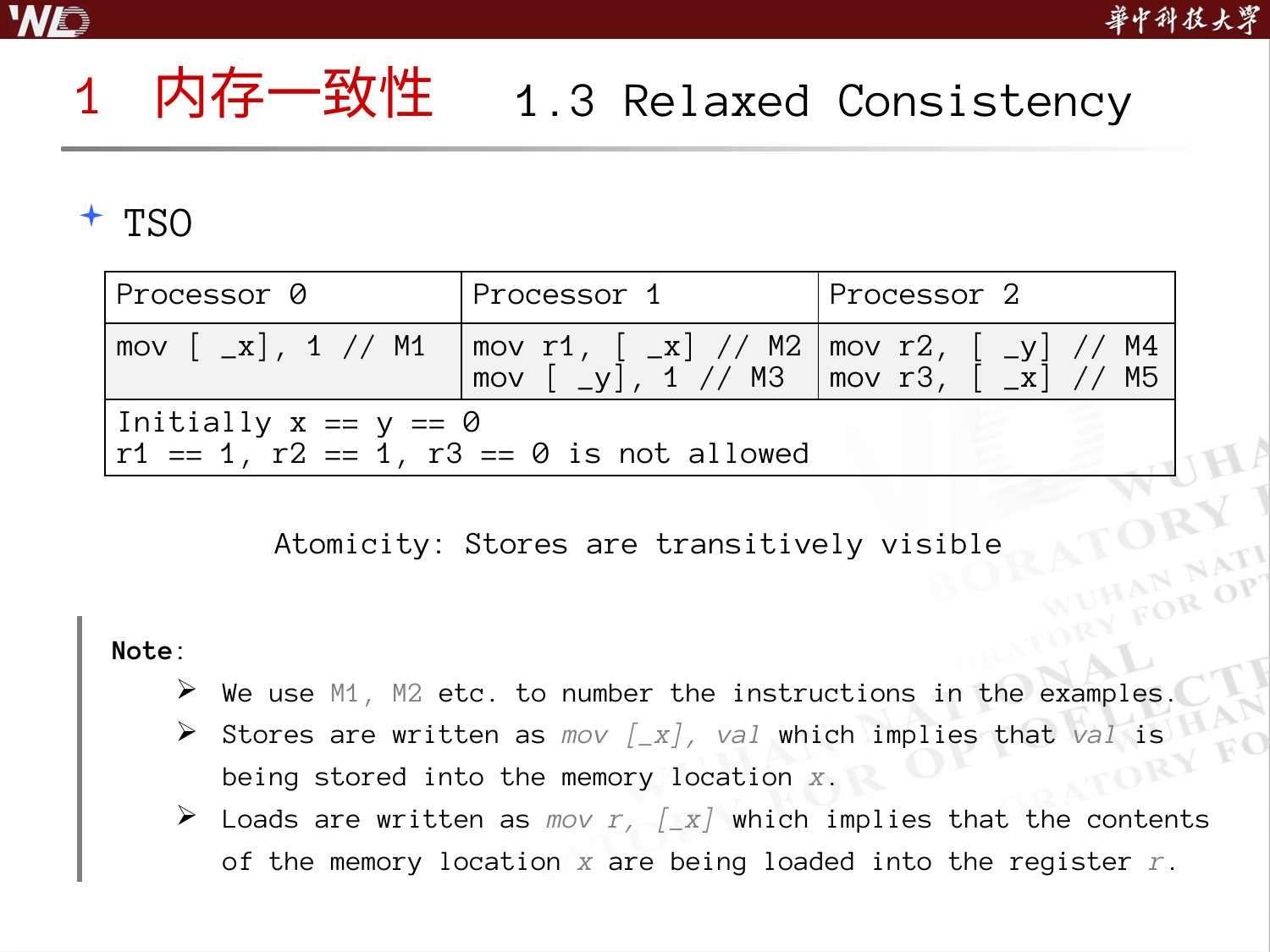

# 1 内存一致性
1.3 Relaxed Consistency
TSO
| Processor 0 | Processor 1 | Processor 2 |
| --- | --- | --- |
| mov [ \_x], 1 // M1 | mov r1, [ \_x] // M2 mov [ \_y], 1 // M3 | mov r2, [ \_y] // M4 mov r3, [ \_x] // M5 |
| Initially x == y == 0 r1 == 1, r2 == 1, r3 == 0 is not allowed |  |  |
Atomicity: Stores are transitively visible
| Note: We use M1, M2 etc. to number the instructions in the examples. Stores are written as mov [\_x], val which implies that val is being stored into the memory location x. Loads are written as mov r, [\_x] which implies that the contents of the memory location x are being loaded into the register r. |
| --- |